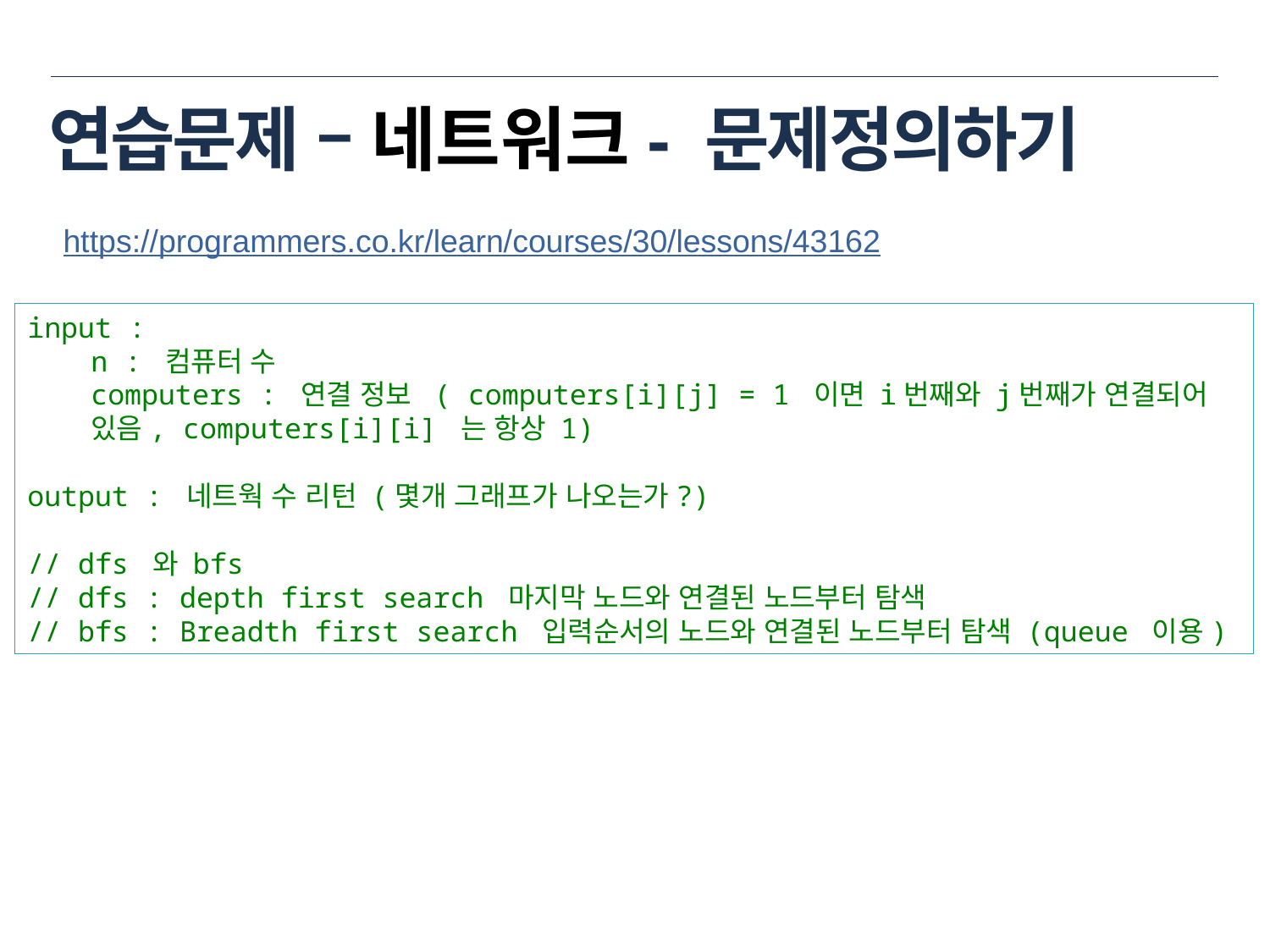

연습문제 – 네트워크- 문제정의하기
https://programmers.co.kr/learn/courses/30/lessons/43162
input :
n : 컴퓨터 수
computers : 연결 정보  ( computers[i][j] = 1 이면 i번째와 j번째가 연결되어 있음, computers[i][i] 는 항상 1)

output : 네트웍 수 리턴 (몇개 그래프가 나오는가?)

// dfs 와 bfs
// dfs : depth first search 마지막 노드와 연결된 노드부터 탐색
// bfs : Breadth first search 입력순서의 노드와 연결된 노드부터 탐색 (queue 이용)